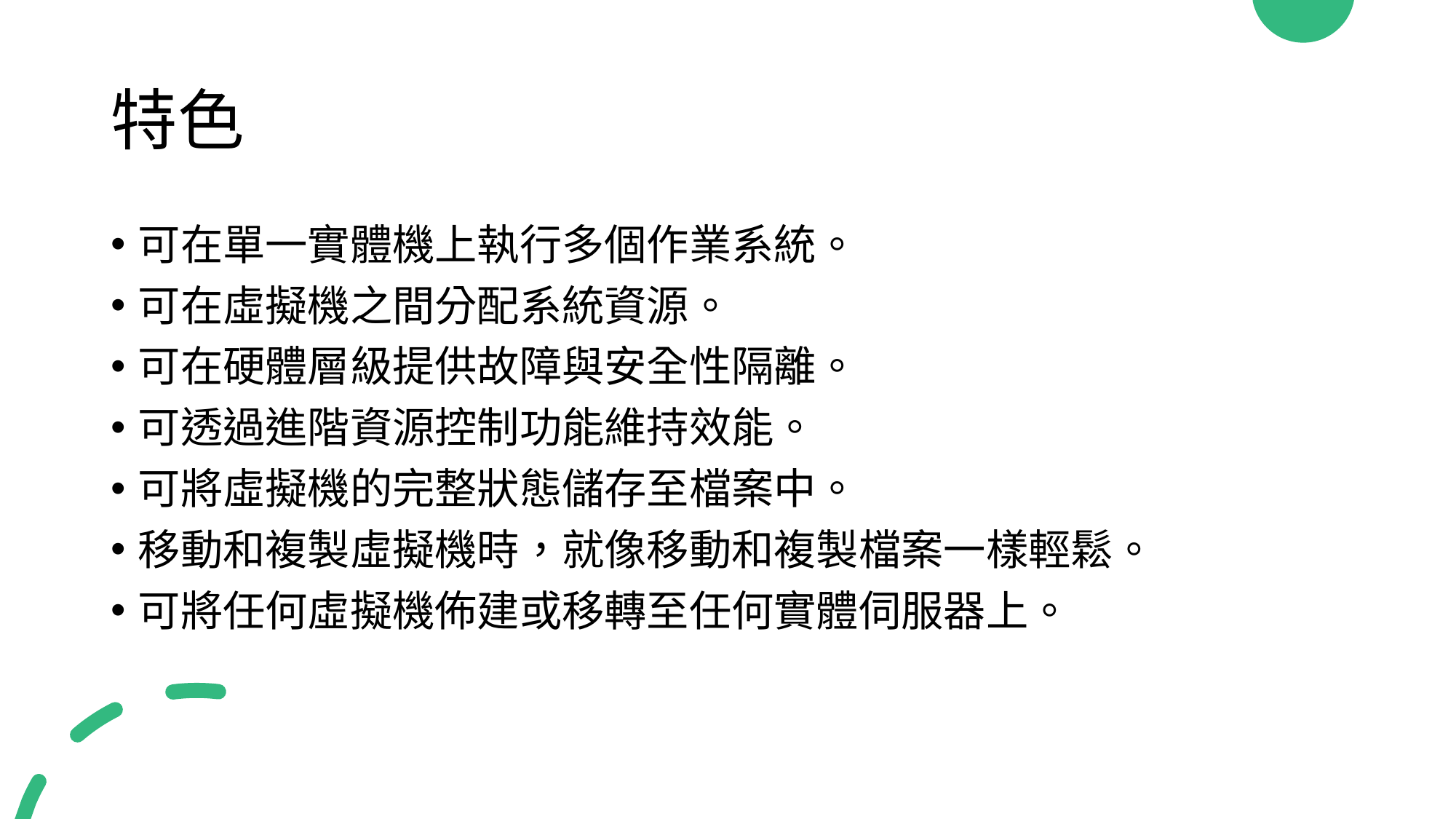

# 特色
可在單一實體機上執行多個作業系統。
可在虛擬機之間分配系統資源。
可在硬體層級提供故障與安全性隔離。
可透過進階資源控制功能維持效能。
可將虛擬機的完整狀態儲存至檔案中。
移動和複製虛擬機時，就像移動和複製檔案一樣輕鬆。
可將任何虛擬機佈建或移轉至任何實體伺服器上。